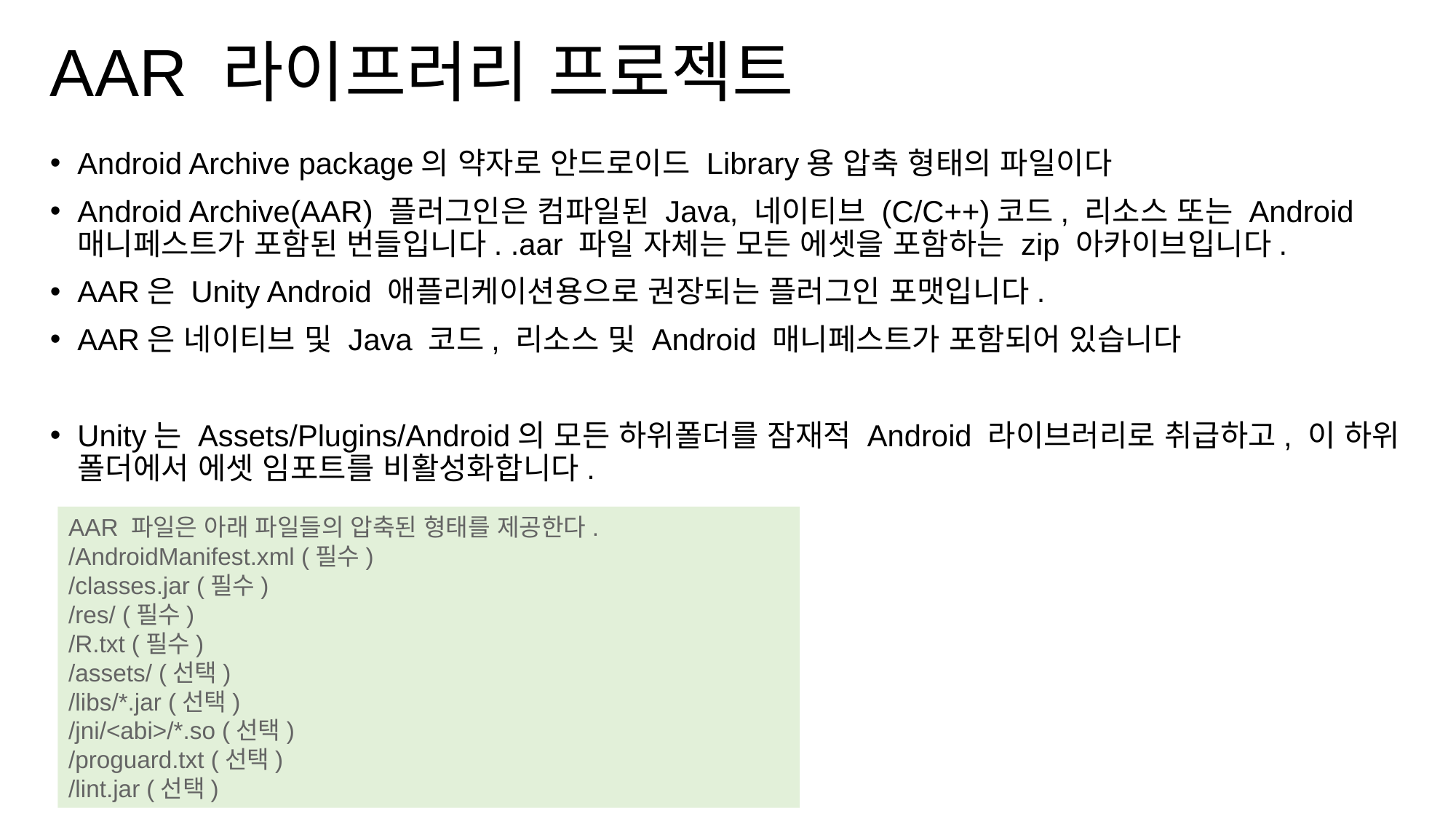

# AAR 라이프러리 프로젝트
Android Archive package의 약자로 안드로이드 Library용 압축 형태의 파일이다
Android Archive(AAR) 플러그인은 컴파일된 Java, 네이티브 (C/C++)코드, 리소스 또는 Android 매니페스트가 포함된 번들입니다. .aar 파일 자체는 모든 에셋을 포함하는 zip 아카이브입니다.
AAR은 Unity Android 애플리케이션용으로 권장되는 플러그인 포맷입니다.
AAR은 네이티브 및 Java 코드, 리소스 및 Android 매니페스트가 포함되어 있습니다

Unity는 Assets/Plugins/Android의 모든 하위폴더를 잠재적 Android 라이브러리로 취급하고, 이 하위 폴더에서 에셋 임포트를 비활성화합니다.
AAR 파일은 아래 파일들의 압축된 형태를 제공한다.
/AndroidManifest.xml (필수)
/classes.jar (필수)
/res/ (필수)
/R.txt (필수)
/assets/ (선택)
/libs/*.jar (선택)
/jni/<abi>/*.so (선택)
/proguard.txt (선택)
/lint.jar (선택)